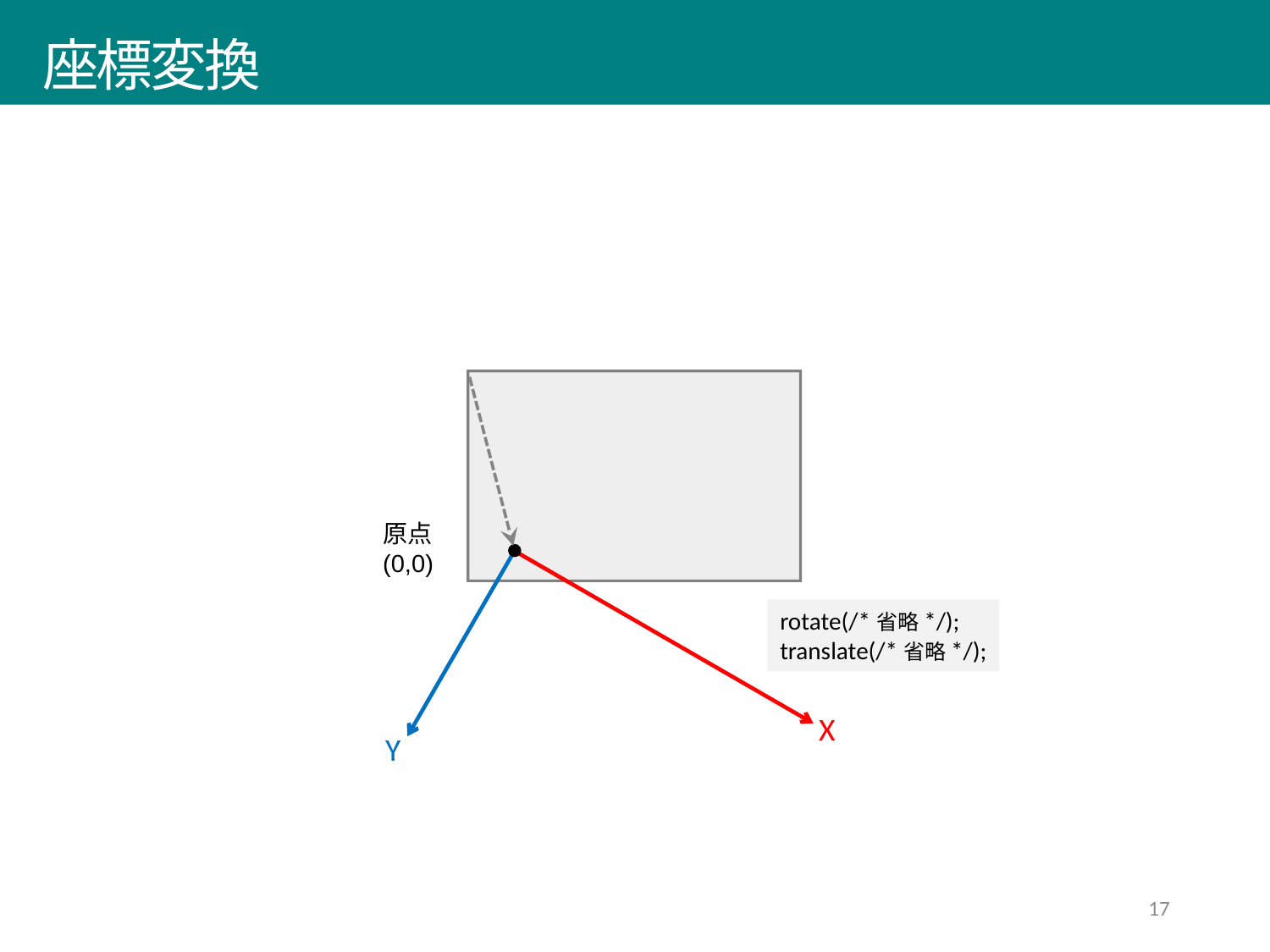

# 座標変換

原点(0,0)

rotate(/*省略*/);
translate(/*省略*/);
X
Y

17